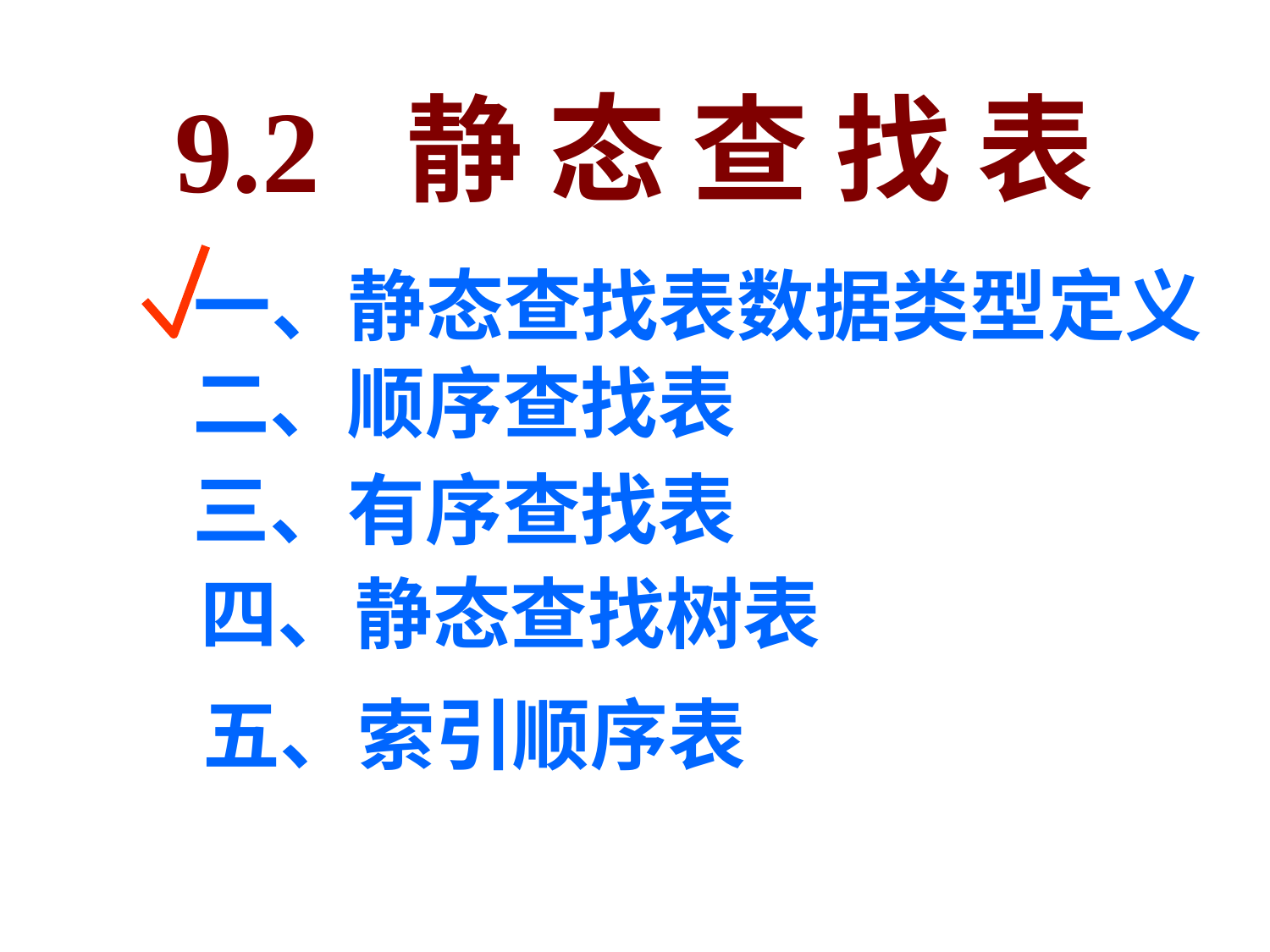

9.2  静 态 查 找 表

一、静态查找表数据类型定义
二、顺序查找表
三、有序查找表
四、静态查找树表
五、索引顺序表